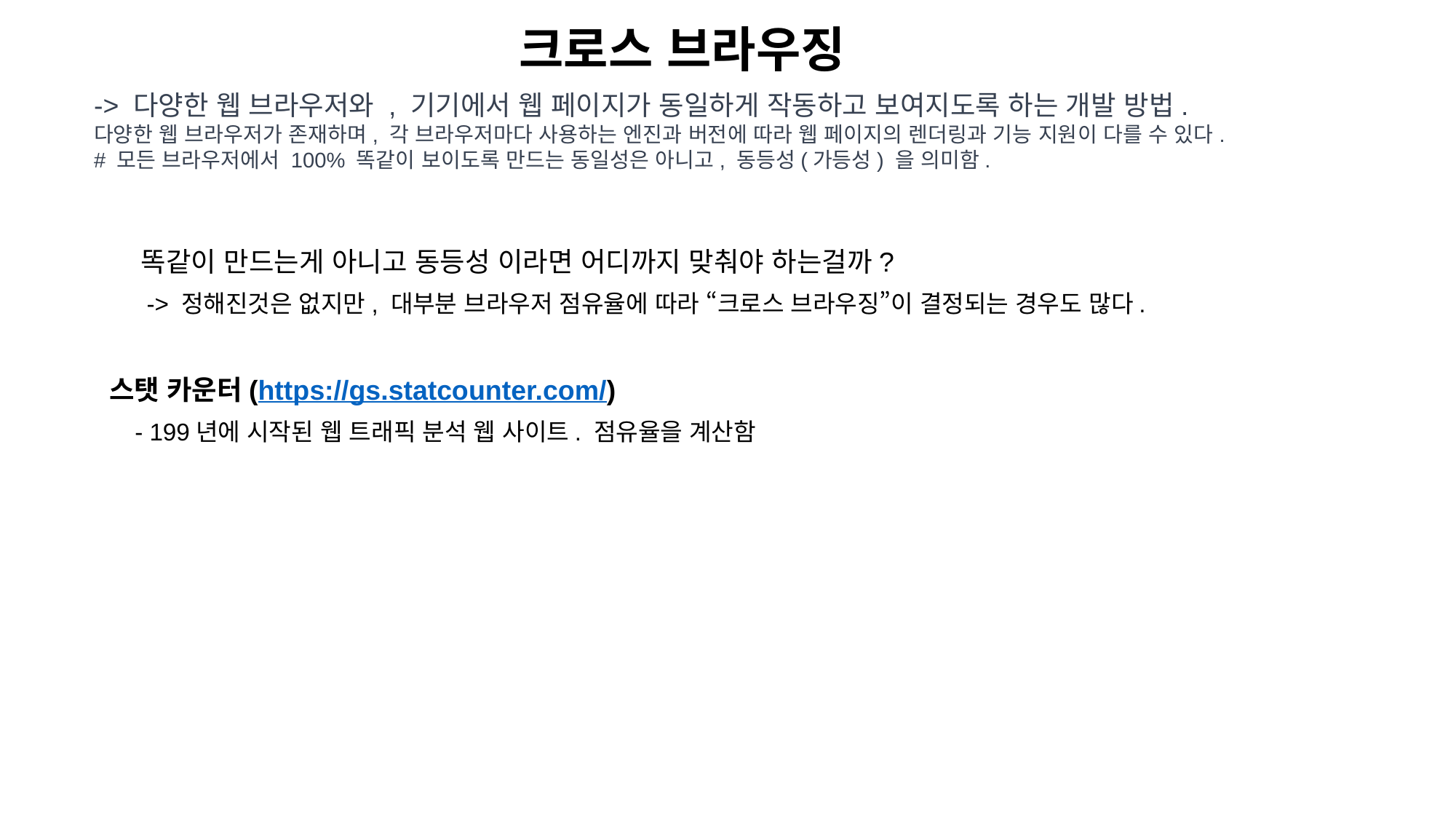

크로스 브라우징
-> 다양한 웹 브라우저와 , 기기에서 웹 페이지가 동일하게 작동하고 보여지도록 하는 개발 방법.
다양한 웹 브라우저가 존재하며, 각 브라우저마다 사용하는 엔진과 버전에 따라 웹 페이지의 렌더링과 기능 지원이 다를 수 있다.
# 모든 브라우저에서 100% 똑같이 보이도록 만드는 동일성은 아니고, 동등성(가등성) 을 의미함.
똑같이 만드는게 아니고 동등성 이라면 어디까지 맞춰야 하는걸까?
-> 정해진것은 없지만, 대부분 브라우저 점유율에 따라 “크로스 브라우징”이 결정되는 경우도 많다.
스탯 카운터(https://gs.statcounter.com/)
- 199년에 시작된 웹 트래픽 분석 웹 사이트. 점유율을 계산함